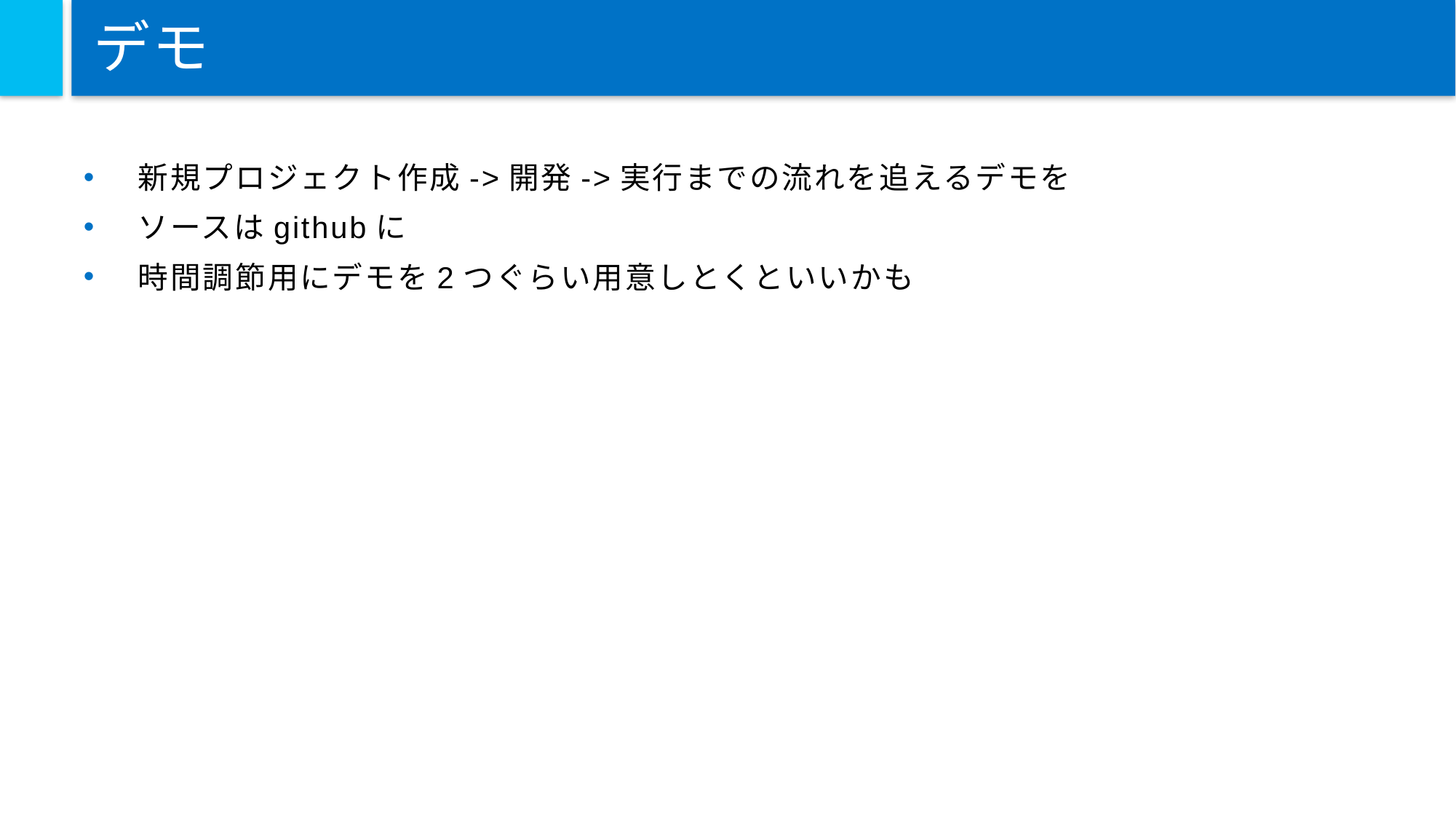

# デモ
新規プロジェクト作成->開発->実行までの流れを追えるデモを
ソースはgithubに
時間調節用にデモを2つぐらい用意しとくといいかも